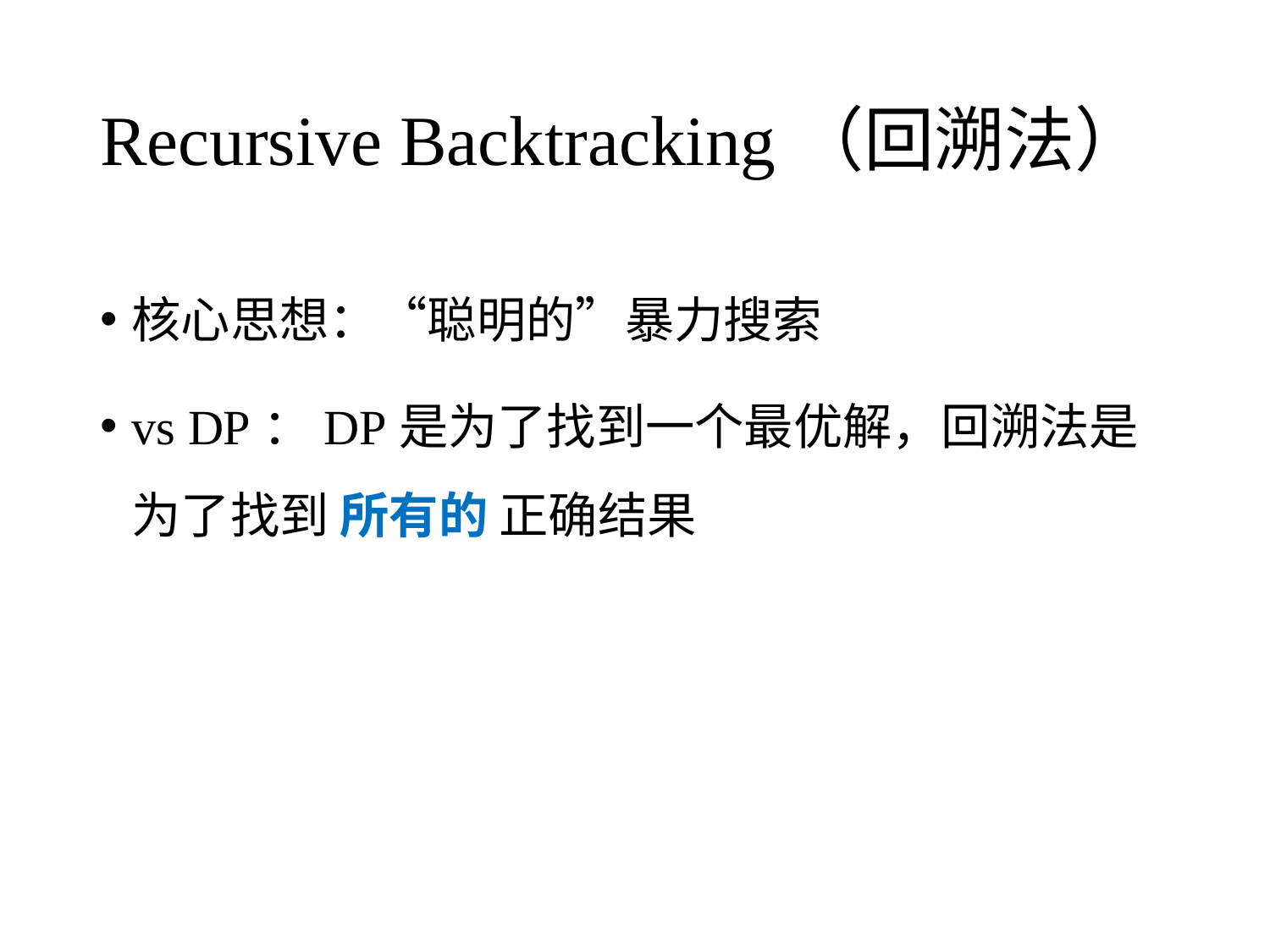

# Recursive Backtracking（回溯法）
核心思想：“聪明的”暴力搜索
vs DP：DP是为了找到一个最优解，回溯法是为了找到 所有的 正确结果